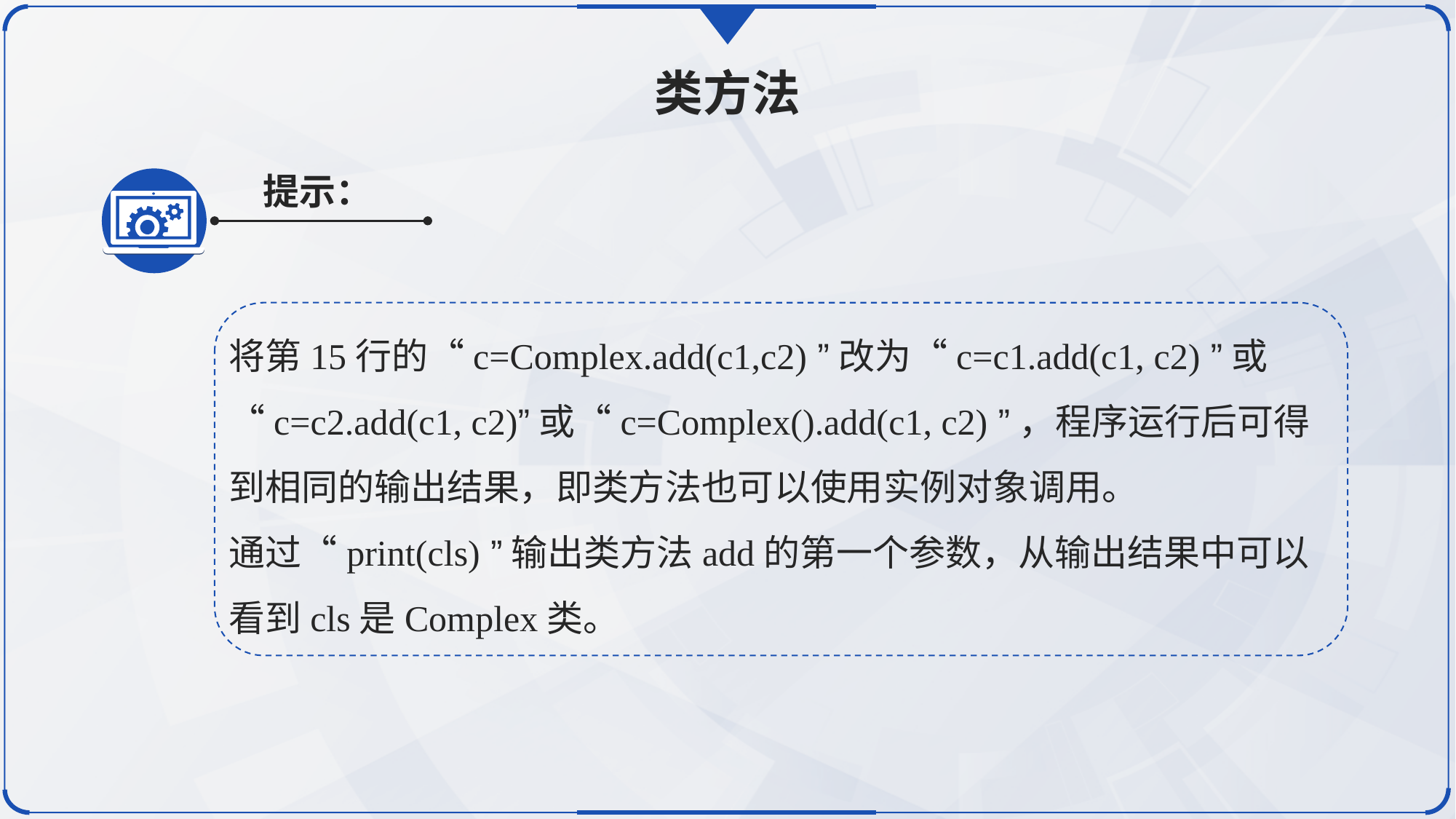

类方法
提示：

将第15行的“c=Complex.add(c1,c2) ”改为“c=c1.add(c1, c2) ”或“c=c2.add(c1, c2)”或“c=Complex().add(c1, c2) ”，程序运行后可得到相同的输出结果，即类方法也可以使用实例对象调用。
通过“print(cls) ”输出类方法add的第一个参数，从输出结果中可以看到cls是Complex类。